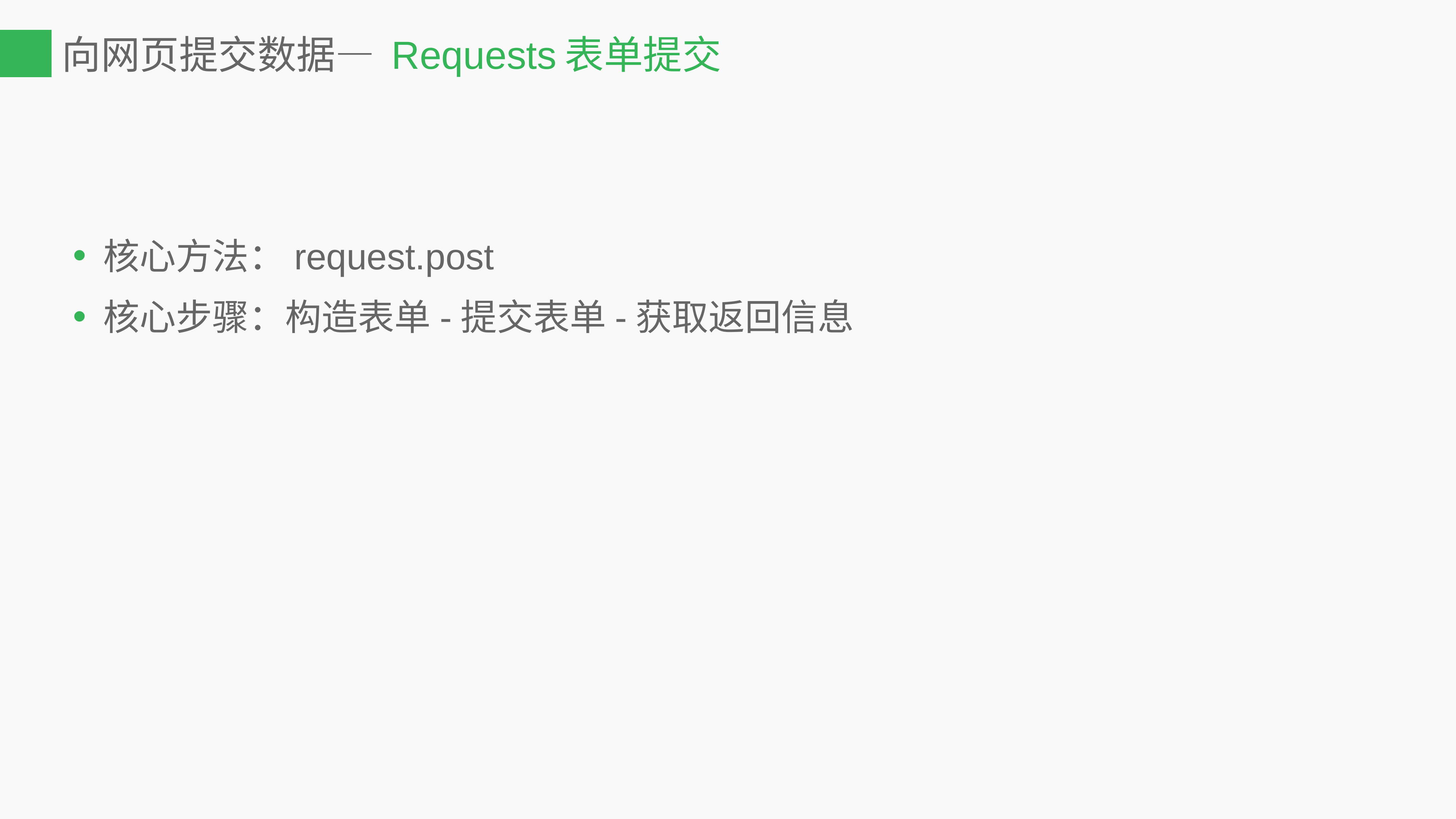

# 向网页提交数据— Requests表单提交
核心方法：request.post
核心步骤：构造表单-提交表单-获取返回信息